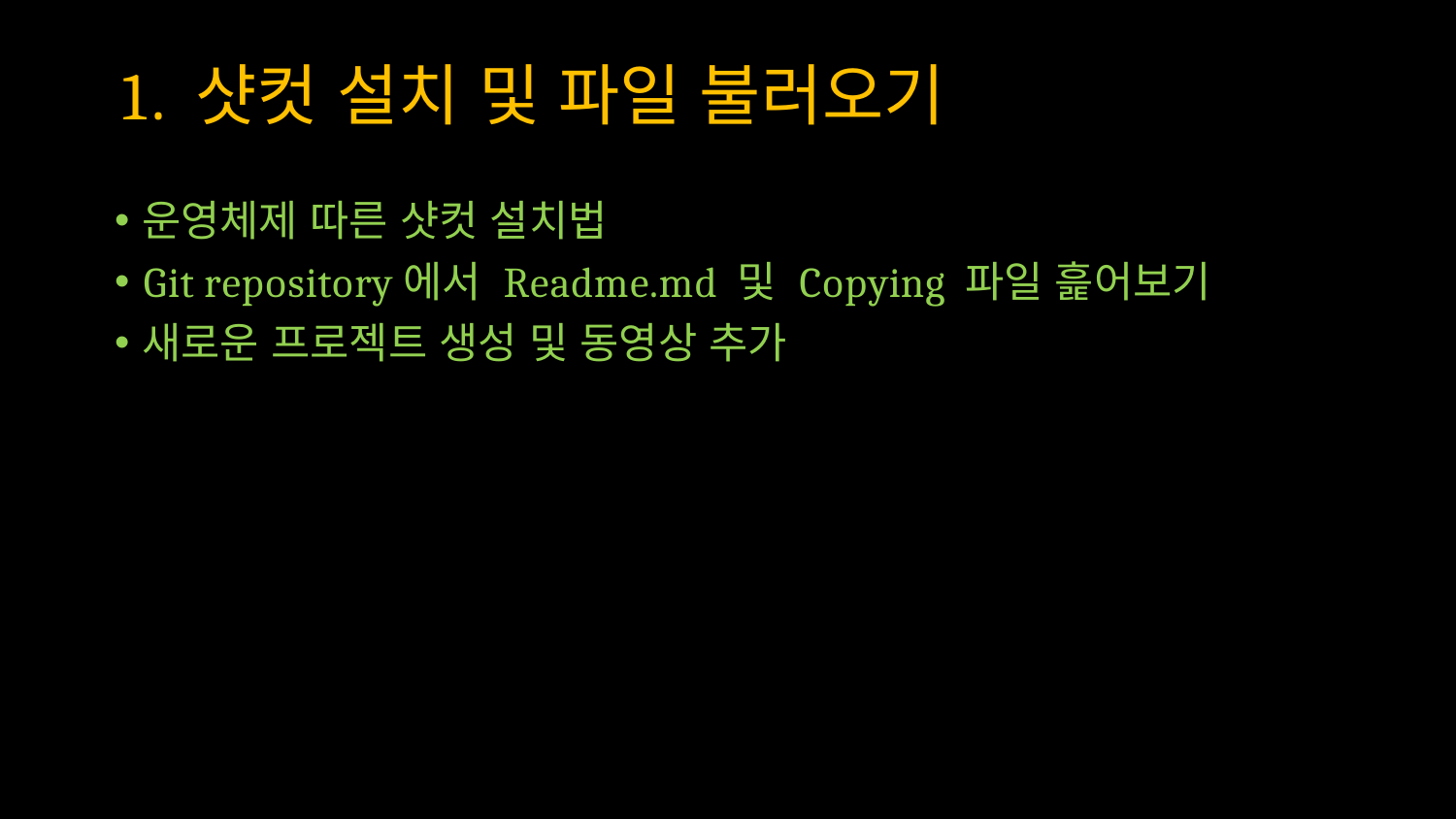

# 1. 샷컷 설치 및 파일 불러오기
운영체제 따른 샷컷 설치법
Git repository에서 Readme.md 및 Copying 파일 흝어보기
새로운 프로젝트 생성 및 동영상 추가